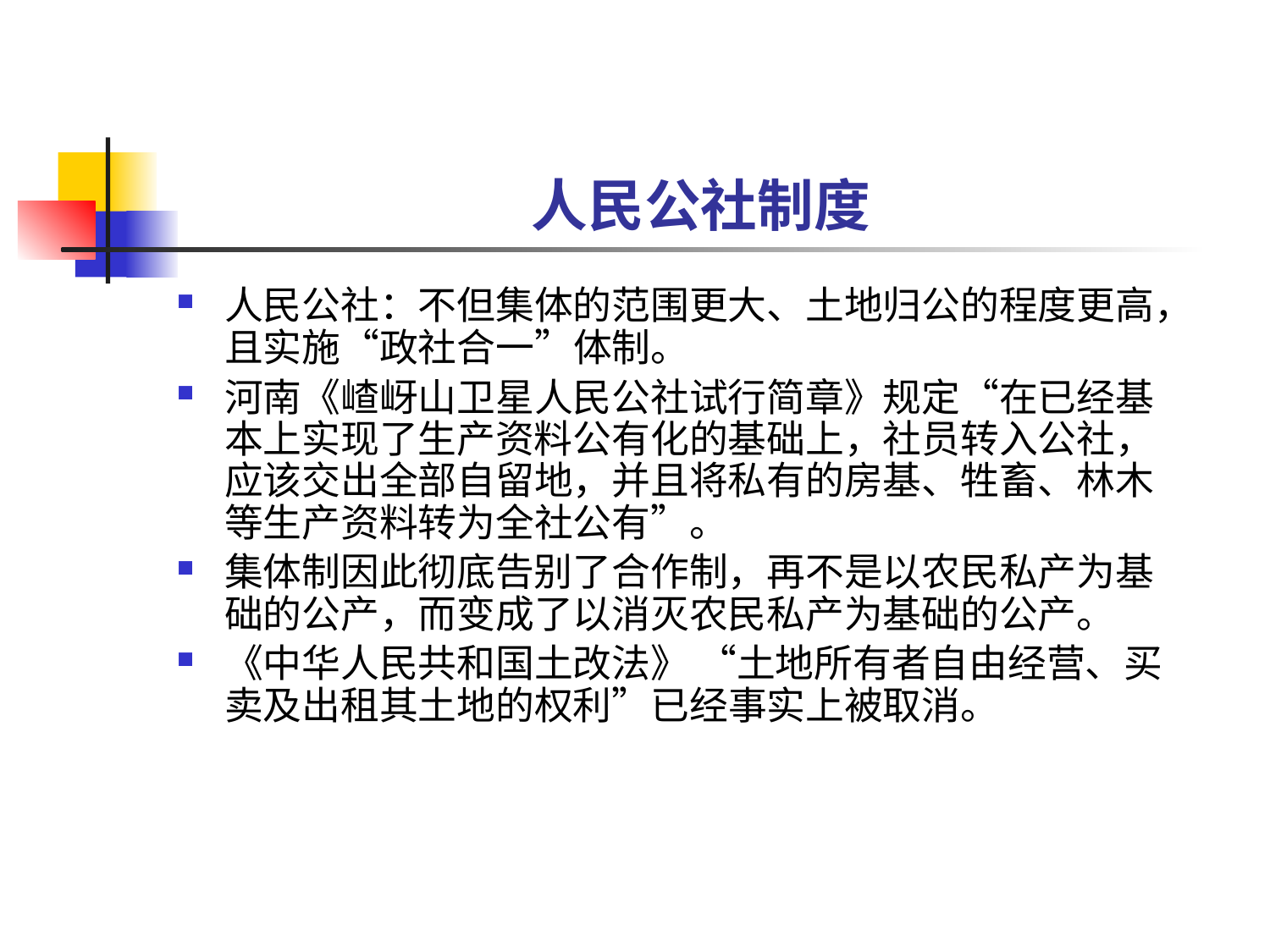

# 人民公社制度
人民公社：不但集体的范围更大、土地归公的程度更高，且实施“政社合一”体制。
河南《嵖岈山卫星人民公社试行简章》规定“在已经基本上实现了生产资料公有化的基础上，社员转入公社，应该交出全部自留地，并且将私有的房基、牲畜、林木等生产资料转为全社公有”。
集体制因此彻底告别了合作制，再不是以农民私产为基础的公产，而变成了以消灭农民私产为基础的公产。
《中华人民共和国土改法》 “土地所有者自由经营、买卖及出租其土地的权利”已经事实上被取消。